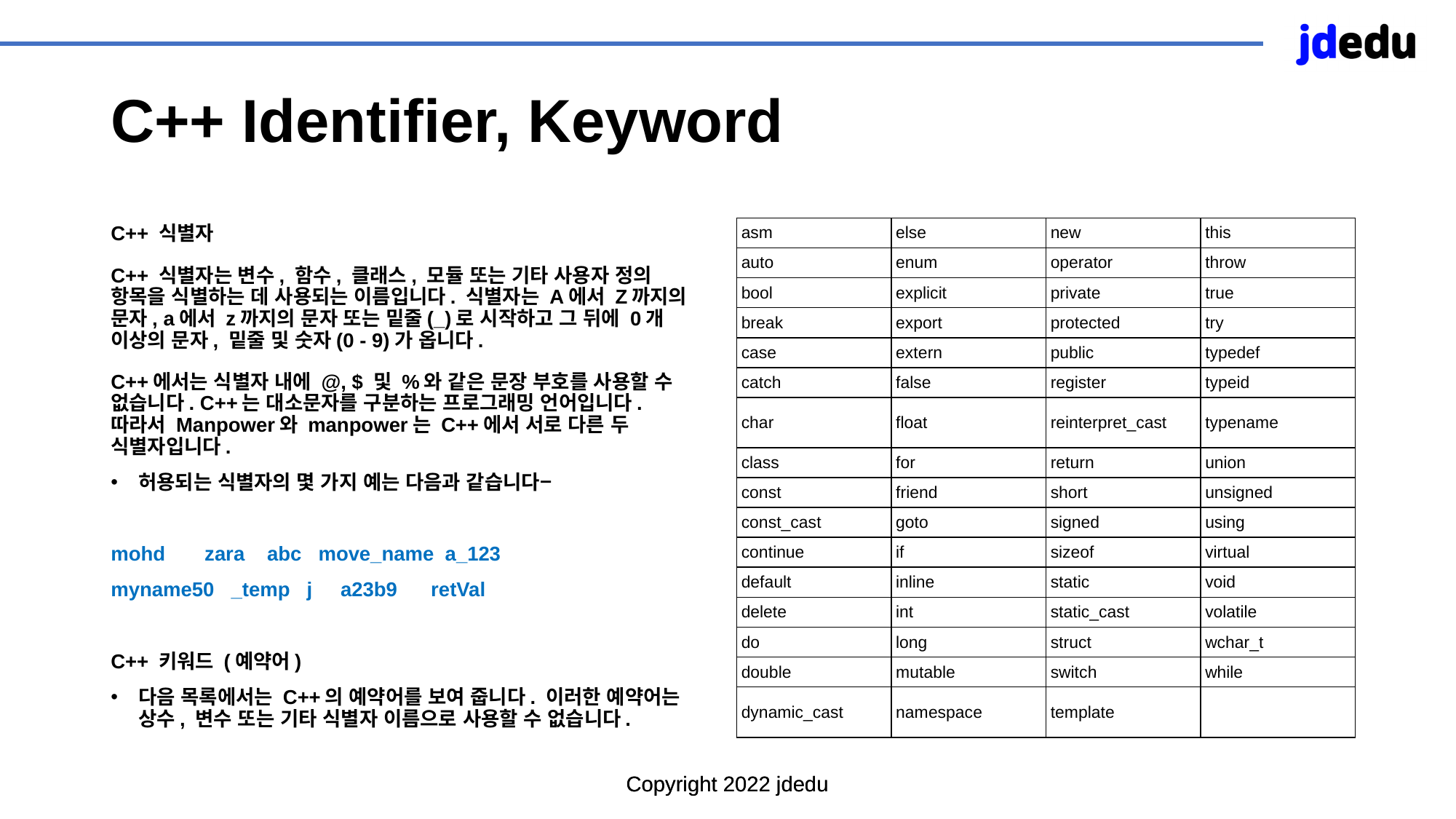

# C++ Identifier, Keyword
C++ 식별자
C++ 식별자는 변수, 함수, 클래스, 모듈 또는 기타 사용자 정의 항목을 식별하는 데 사용되는 이름입니다. 식별자는 A에서 Z까지의 문자, a에서 z까지의 문자 또는 밑줄(_)로 시작하고 그 뒤에 0개 이상의 문자, 밑줄 및 숫자(0 - 9)가 옵니다.
C++에서는 식별자 내에 @, $ 및 %와 같은 문장 부호를 사용할 수 없습니다. C++는 대소문자를 구분하는 프로그래밍 언어입니다. 따라서 Manpower와 manpower는 C++에서 서로 다른 두 식별자입니다.
허용되는 식별자의 몇 가지 예는 다음과 같습니다−

mohd       zara    abc   move_name  a_123
myname50   _temp   j     a23b9      retVal

C++ 키워드 (예약어)
다음 목록에서는 C++의 예약어를 보여 줍니다. 이러한 예약어는 상수, 변수 또는 기타 식별자 이름으로 사용할 수 없습니다.
| asm | else | new | this |
| --- | --- | --- | --- |
| auto | enum | operator | throw |
| bool | explicit | private | true |
| break | export | protected | try |
| case | extern | public | typedef |
| catch | false | register | typeid |
| char | float | reinterpret\_cast | typename |
| class | for | return | union |
| const | friend | short | unsigned |
| const\_cast | goto | signed | using |
| continue | if | sizeof | virtual |
| default | inline | static | void |
| delete | int | static\_cast | volatile |
| do | long | struct | wchar\_t |
| double | mutable | switch | while |
| dynamic\_cast | namespace | template |  |